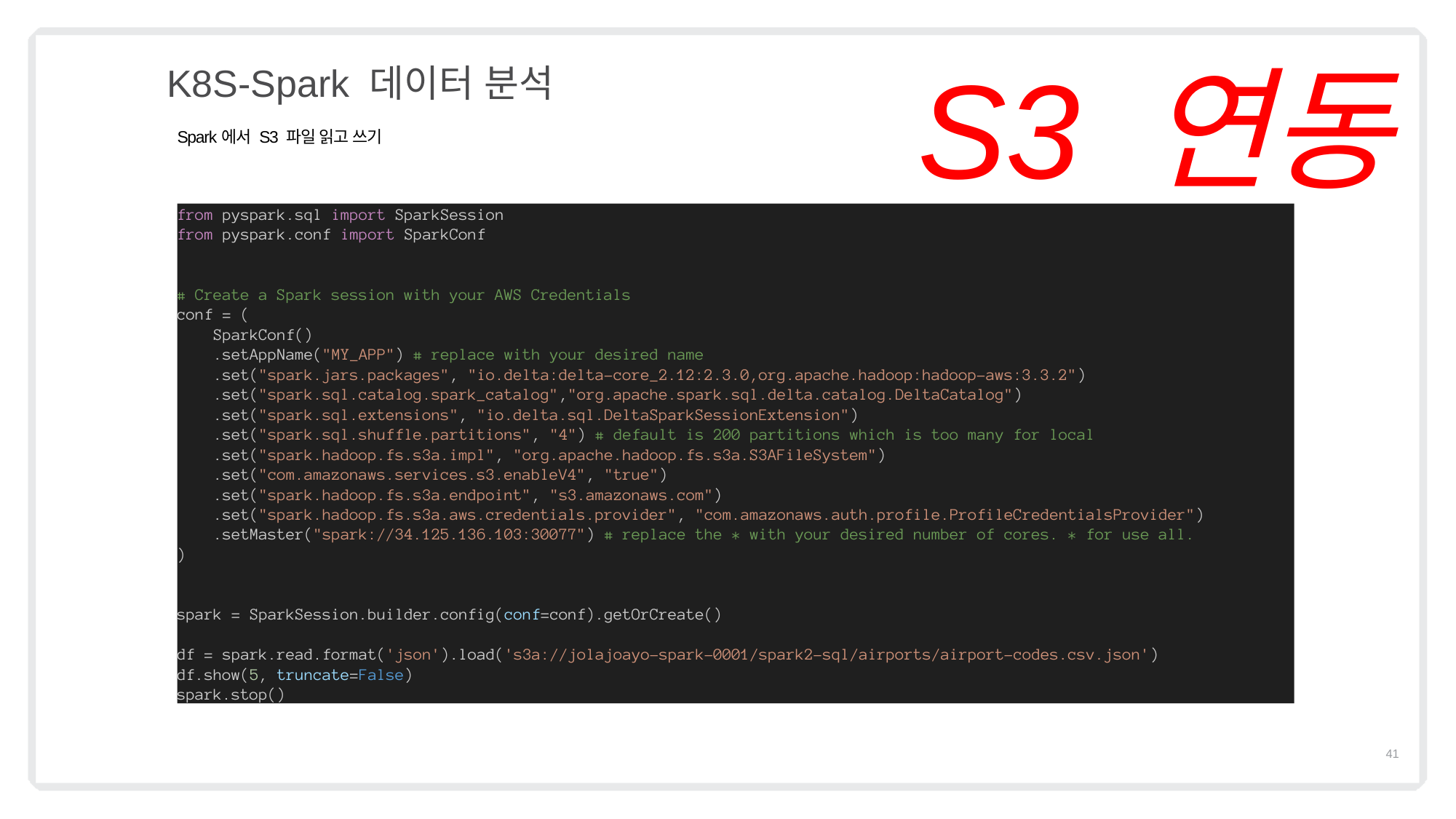

S3 연동
K8S-Spark 데이터 분석
Spark에서 S3 파일 읽고 쓰기
from pyspark.sql import SparkSession
from pyspark.conf import SparkConf
# Create a Spark session with your AWS Credentials
conf = (
    SparkConf()
    .setAppName("MY_APP") # replace with your desired name
    .set("spark.jars.packages", "io.delta:delta-core_2.12:2.3.0,org.apache.hadoop:hadoop-aws:3.3.2")
    .set("spark.sql.catalog.spark_catalog","org.apache.spark.sql.delta.catalog.DeltaCatalog")
    .set("spark.sql.extensions", "io.delta.sql.DeltaSparkSessionExtension")
    .set("spark.sql.shuffle.partitions", "4") # default is 200 partitions which is too many for local
    .set("spark.hadoop.fs.s3a.impl", "org.apache.hadoop.fs.s3a.S3AFileSystem")
    .set("com.amazonaws.services.s3.enableV4", "true")
    .set("spark.hadoop.fs.s3a.endpoint", "s3.amazonaws.com")
    .set("spark.hadoop.fs.s3a.aws.credentials.provider", "com.amazonaws.auth.profile.ProfileCredentialsProvider")
    .setMaster("spark://34.125.136.103:30077") # replace the * with your desired number of cores. * for use all.
)
spark = SparkSession.builder.config(conf=conf).getOrCreate()
df = spark.read.format('json').load('s3a://jolajoayo-spark-0001/spark2-sql/airports/airport-codes.csv.json')
df.show(5, truncate=False)
spark.stop()